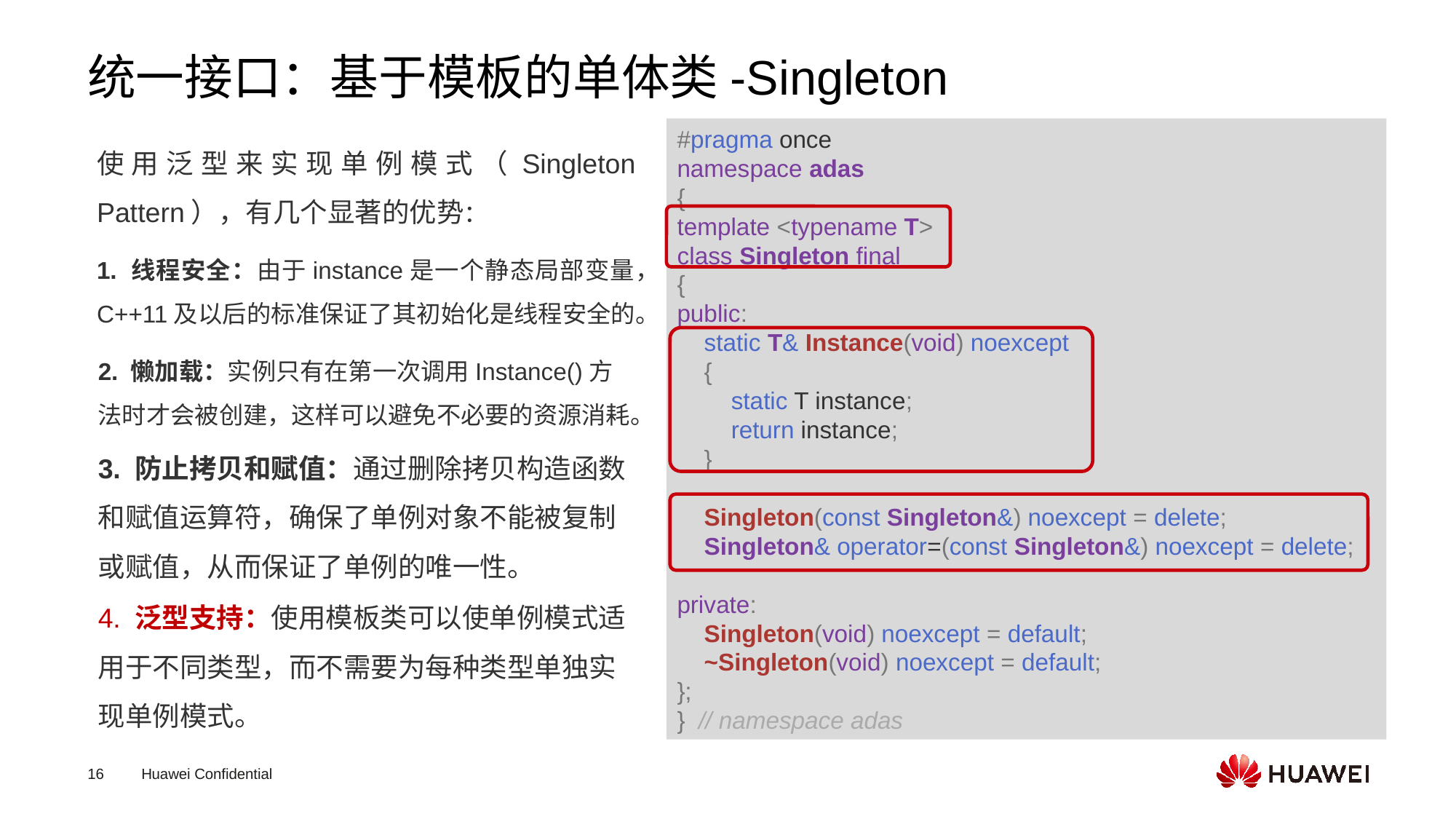

# 统一接口：基于模板的单体类-Singleton
#pragma once
namespace adas
{
template <typename T>
class Singleton final
{
public:
    static T& Instance(void) noexcept
    {
        static T instance;
        return instance;
    }
    Singleton(const Singleton&) noexcept = delete;
    Singleton& operator=(const Singleton&) noexcept = delete;
private:
    Singleton(void) noexcept = default;
    ~Singleton(void) noexcept = default;
};
}  // namespace adas
使用泛型来实现单例模式（Singleton Pattern），有几个显著的优势：
1. 线程安全：由于instance是一个静态局部变量，C++11及以后的标准保证了其初始化是线程安全的。

2. 懒加载：实例只有在第一次调用Instance()方法时才会被创建，这样可以避免不必要的资源消耗。
3. 防止拷贝和赋值：通过删除拷贝构造函数和赋值运算符，确保了单例对象不能被复制或赋值，从而保证了单例的唯一性。

4. 泛型支持：使用模板类可以使单例模式适用于不同类型，而不需要为每种类型单独实现单例模式。